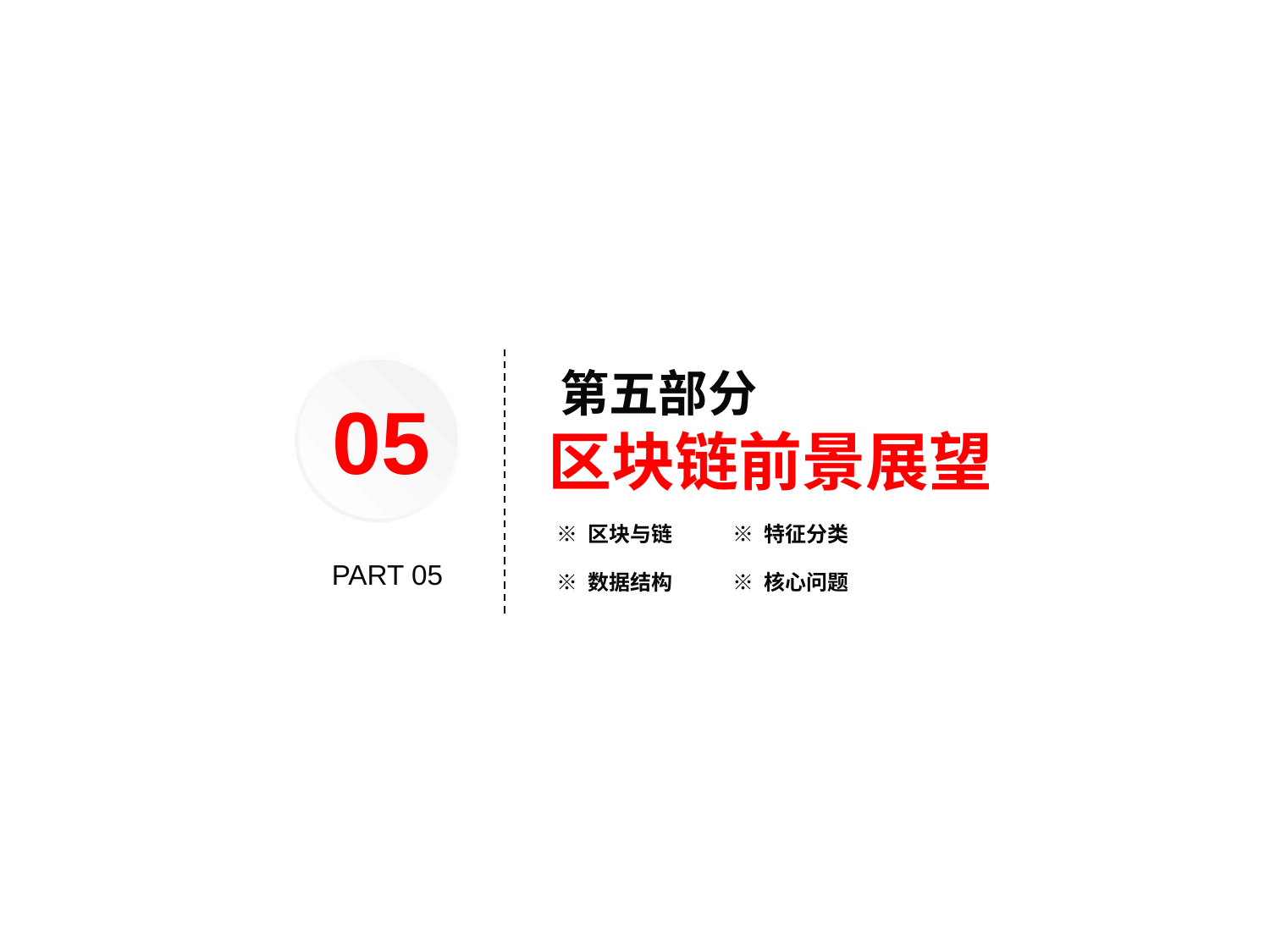

第五部分
区块链前景展望

05
※ 区块与链
※ 特征分类
PART 05
※ 数据结构
※ 核心问题